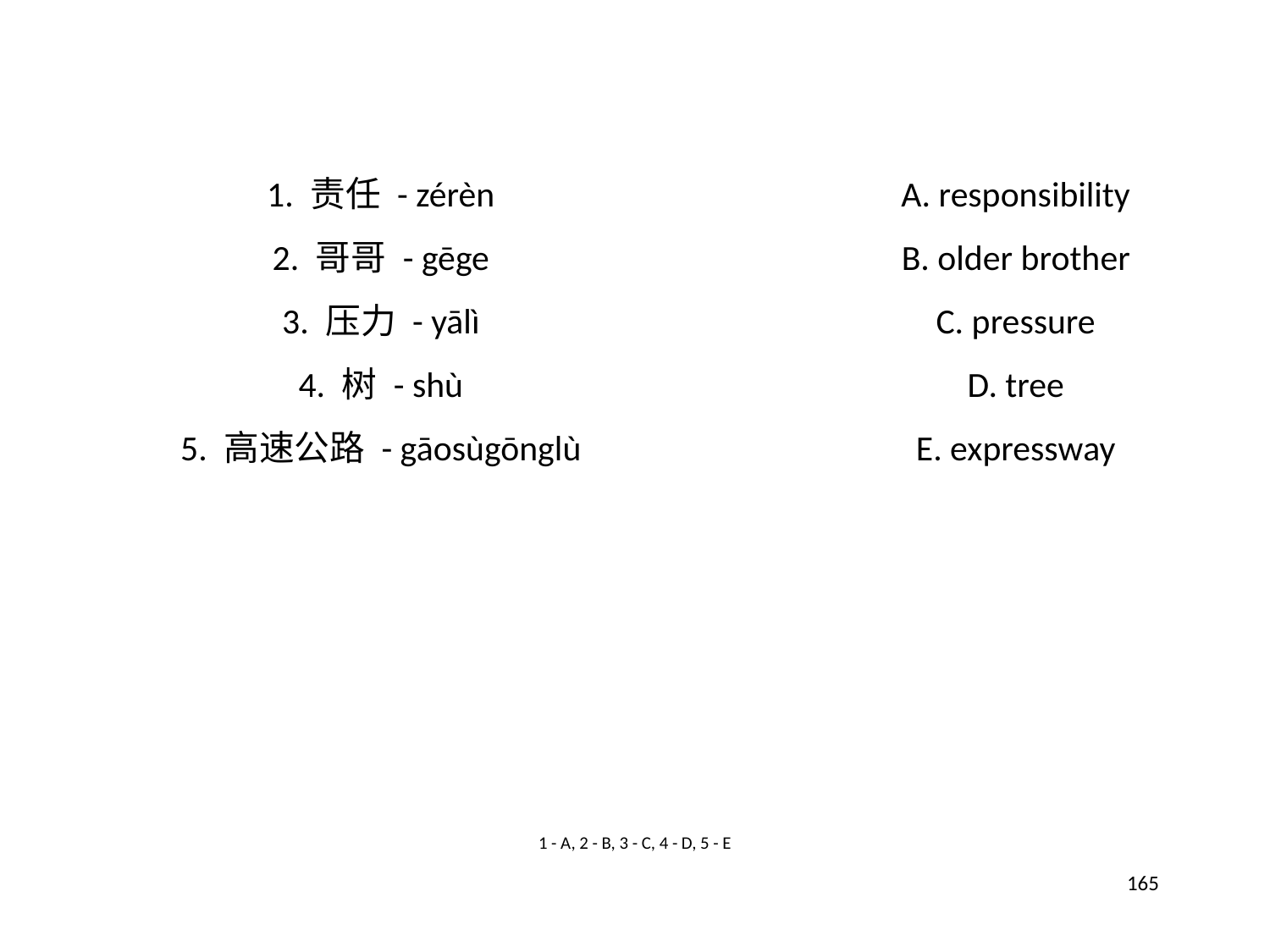

1. 责任 - zérèn

A. responsibility

2. 哥哥 - gēge

B. older brother

3. 压力 - yālì

C. pressure

4. 树 - shù

D. tree

5. 高速公路 - gāosùgōnglù

E. expressway
1 - A, 2 - B, 3 - C, 4 - D, 5 - E

165